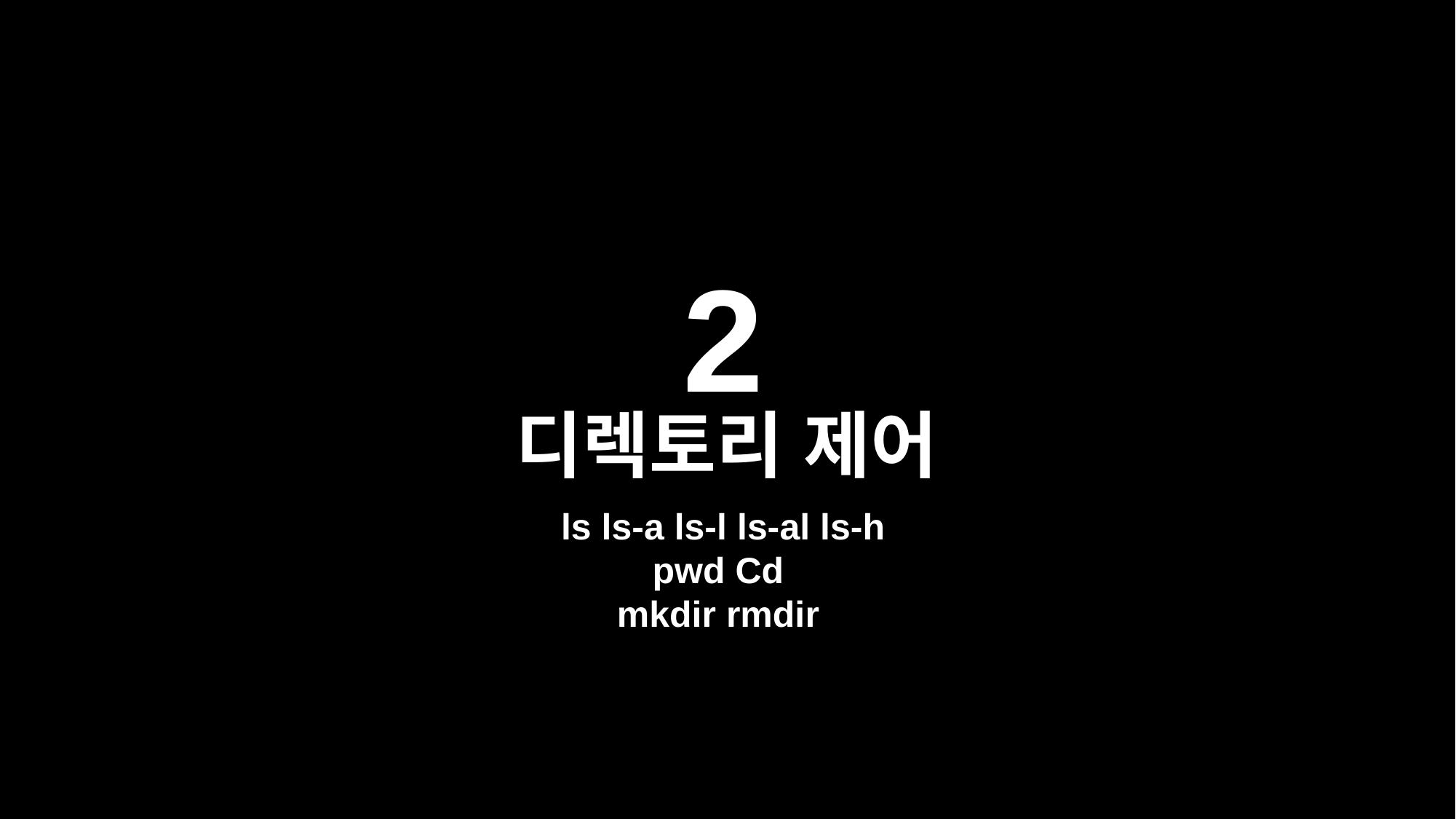

2
디렉토리 제어
ls ls-a ls-l ls-al ls-h
pwd Cd
mkdir rmdir